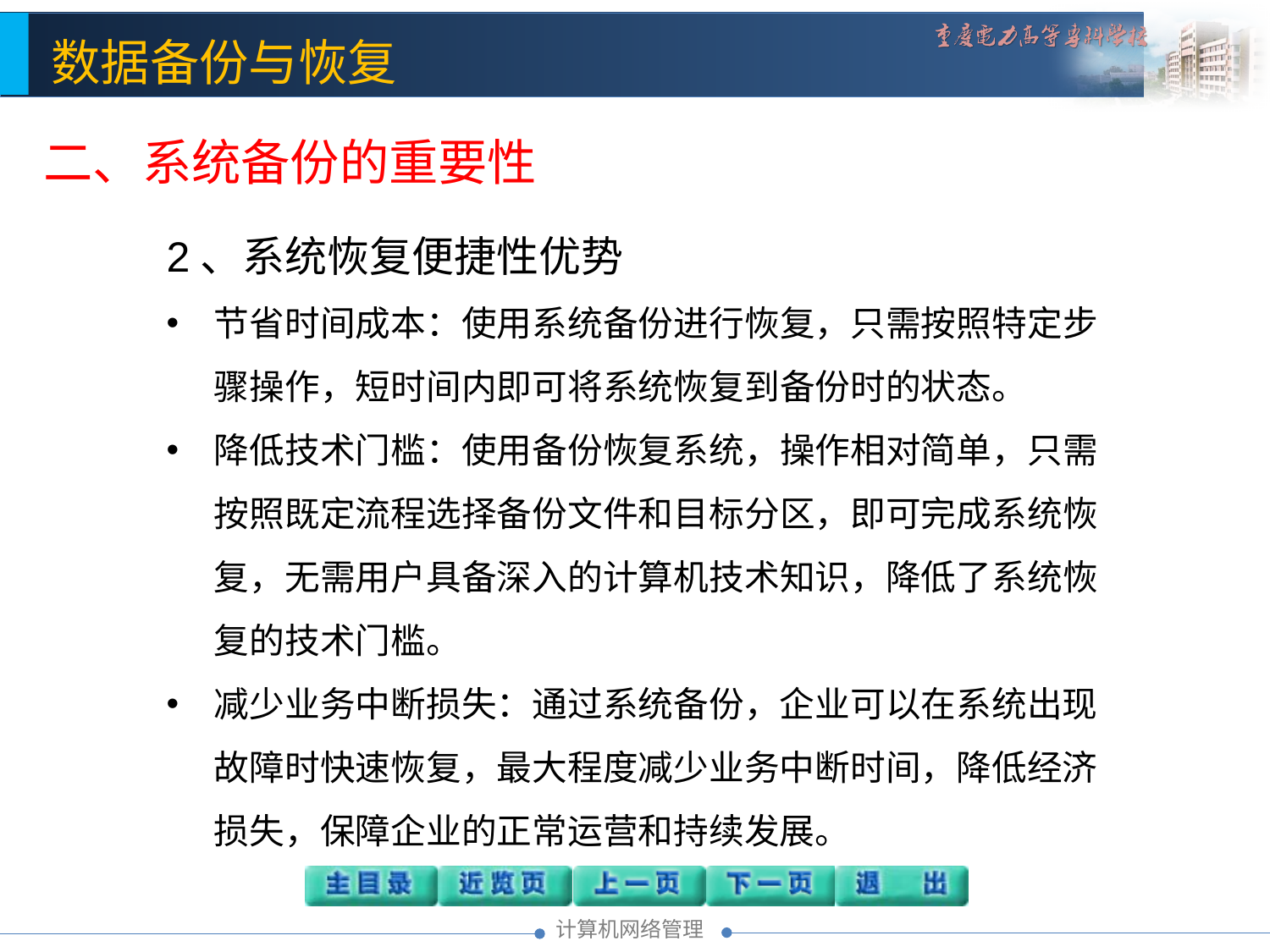

二、系统备份的重要性
2、系统恢复便捷性优势
节省时间成本：使用系统备份进行恢复，只需按照特定步骤操作，短时间内即可将系统恢复到备份时的状态。
降低技术门槛：使用备份恢复系统，操作相对简单，只需按照既定流程选择备份文件和目标分区，即可完成系统恢复，无需用户具备深入的计算机技术知识，降低了系统恢复的技术门槛。
减少业务中断损失：通过系统备份，企业可以在系统出现故障时快速恢复，最大程度减少业务中断时间，降低经济损失，保障企业的正常运营和持续发展。